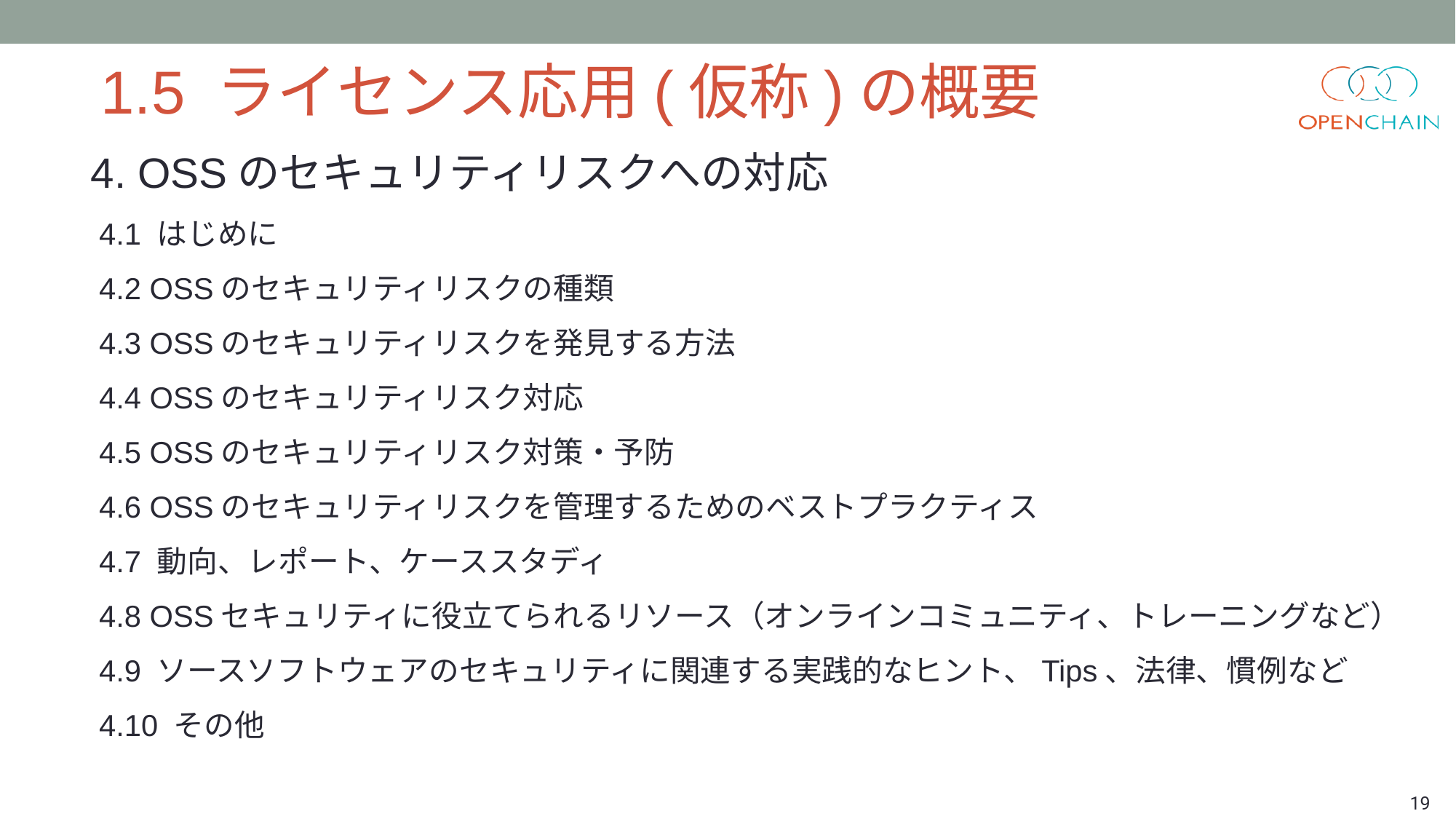

1.5 ライセンス応用(仮称)の概要
4. OSSのセキュリティリスクへの対応
 4.1 はじめに
 4.2 OSSのセキュリティリスクの種類
 4.3 OSSのセキュリティリスクを発見する方法
 4.4 OSSのセキュリティリスク対応
 4.5 OSSのセキュリティリスク対策・予防
 4.6 OSSのセキュリティリスクを管理するためのベストプラクティス
 4.7 動向、レポート、ケーススタディ
 4.8 OSSセキュリティに役立てられるリソース（オンラインコミュニティ、トレーニングなど）
 4.9 ソースソフトウェアのセキュリティに関連する実践的なヒント、Tips、法律、慣例など
 4.10 その他
19